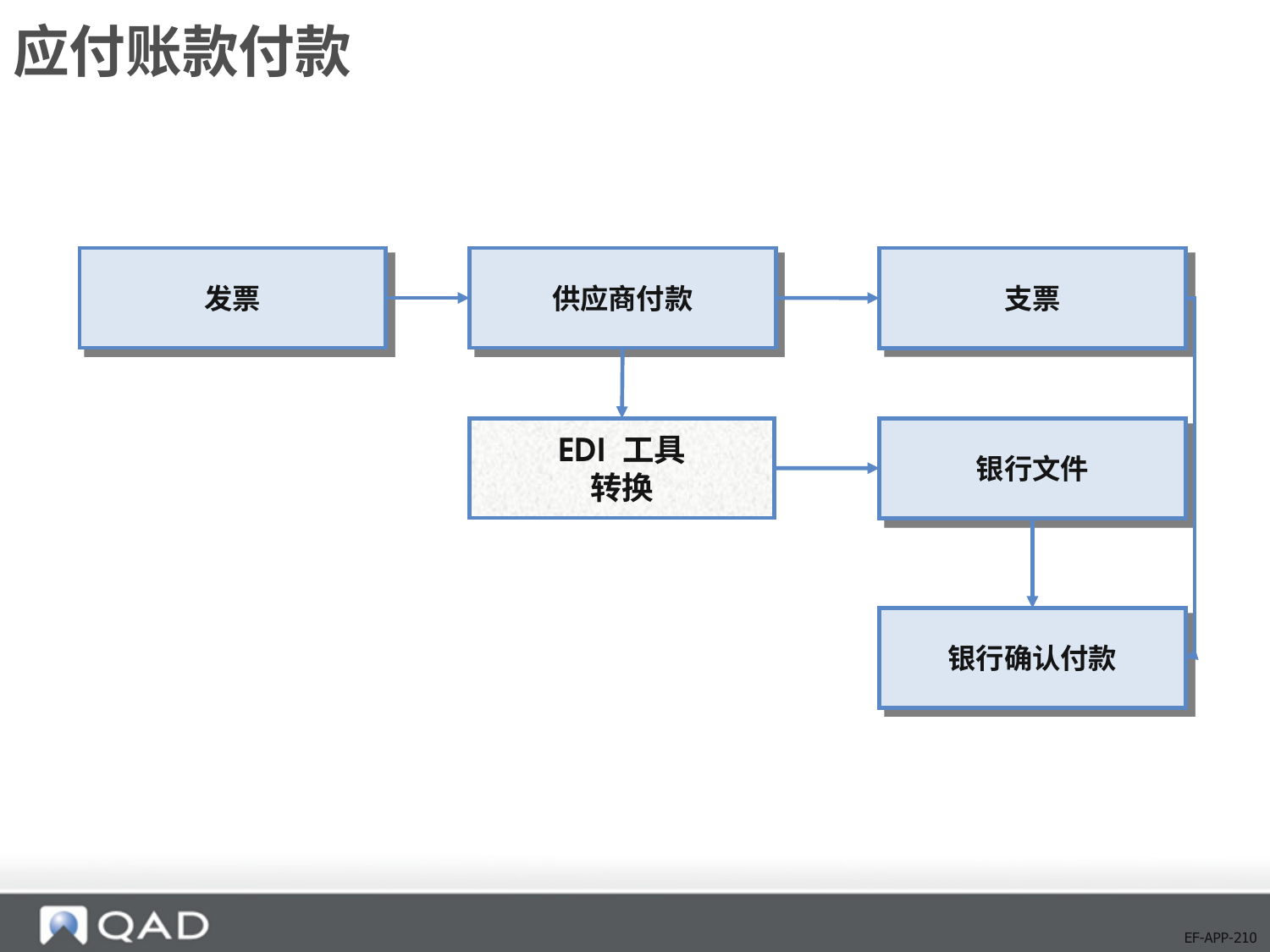

# 应付账款付款
发票
供应商付款
支票
EDI 工具
转换
银行文件
银行确认付款
EF-APP-210